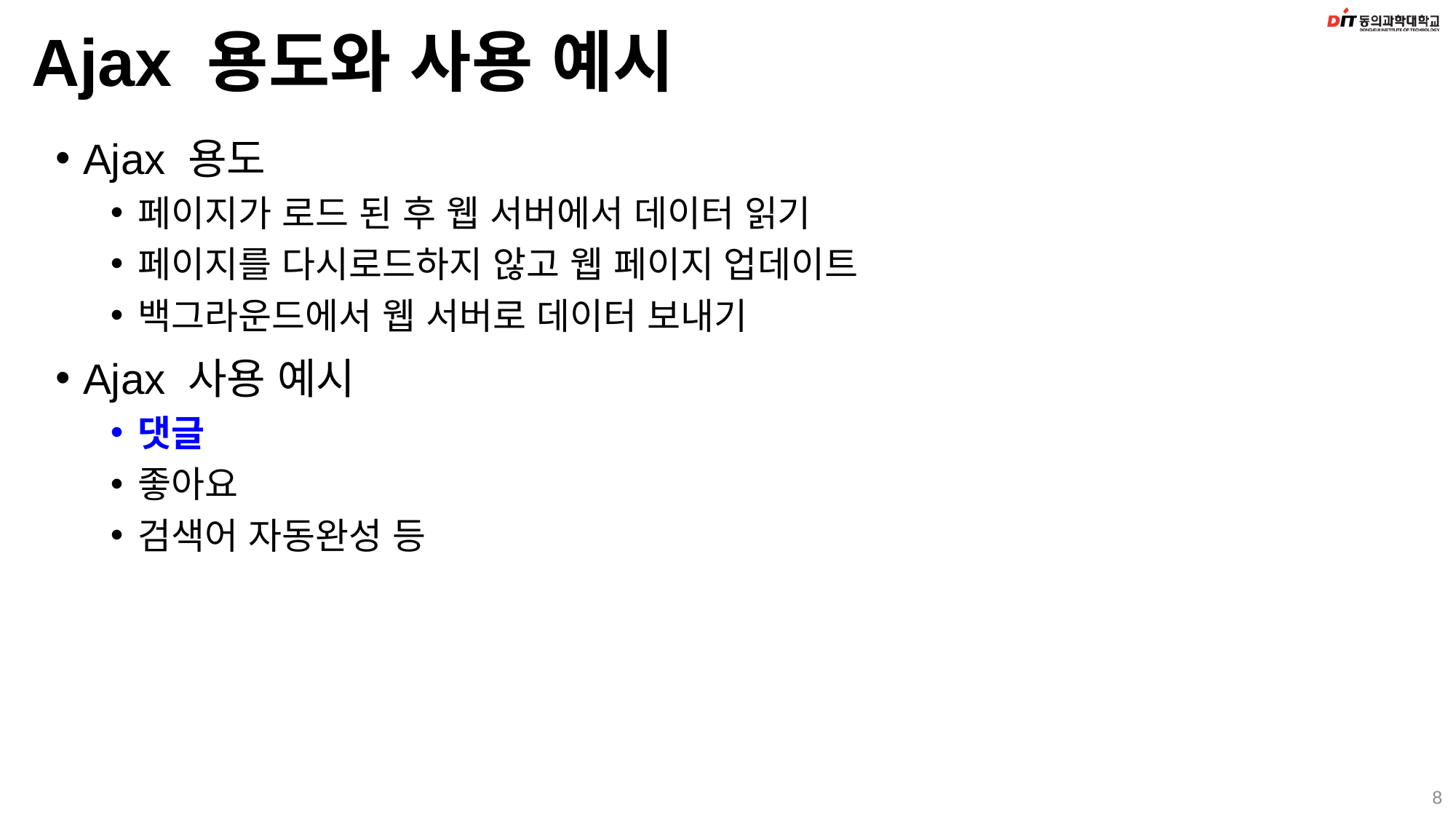

# Ajax 용도와 사용 예시
Ajax 용도
페이지가 로드 된 후 웹 서버에서 데이터 읽기
페이지를 다시로드하지 않고 웹 페이지 업데이트
백그라운드에서 웹 서버로 데이터 보내기
Ajax 사용 예시
댓글
좋아요
검색어 자동완성 등

8